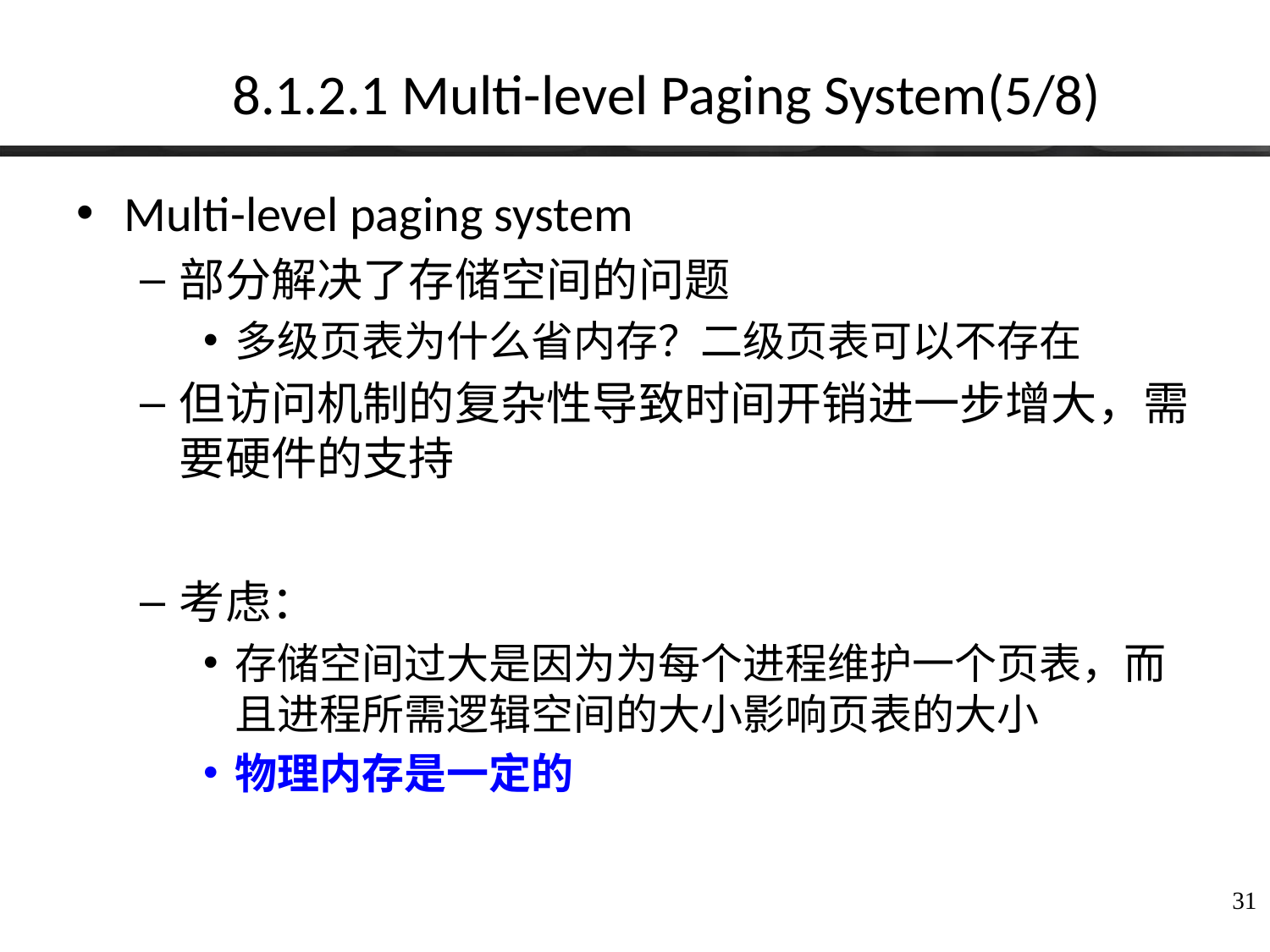

# 8.1.2.1 Multi-level Paging System(5/8)
Multi-level paging system
部分解决了存储空间的问题
多级页表为什么省内存？二级页表可以不存在
但访问机制的复杂性导致时间开销进一步增大，需要硬件的支持

考虑：
存储空间过大是因为为每个进程维护一个页表，而且进程所需逻辑空间的大小影响页表的大小
物理内存是一定的
31